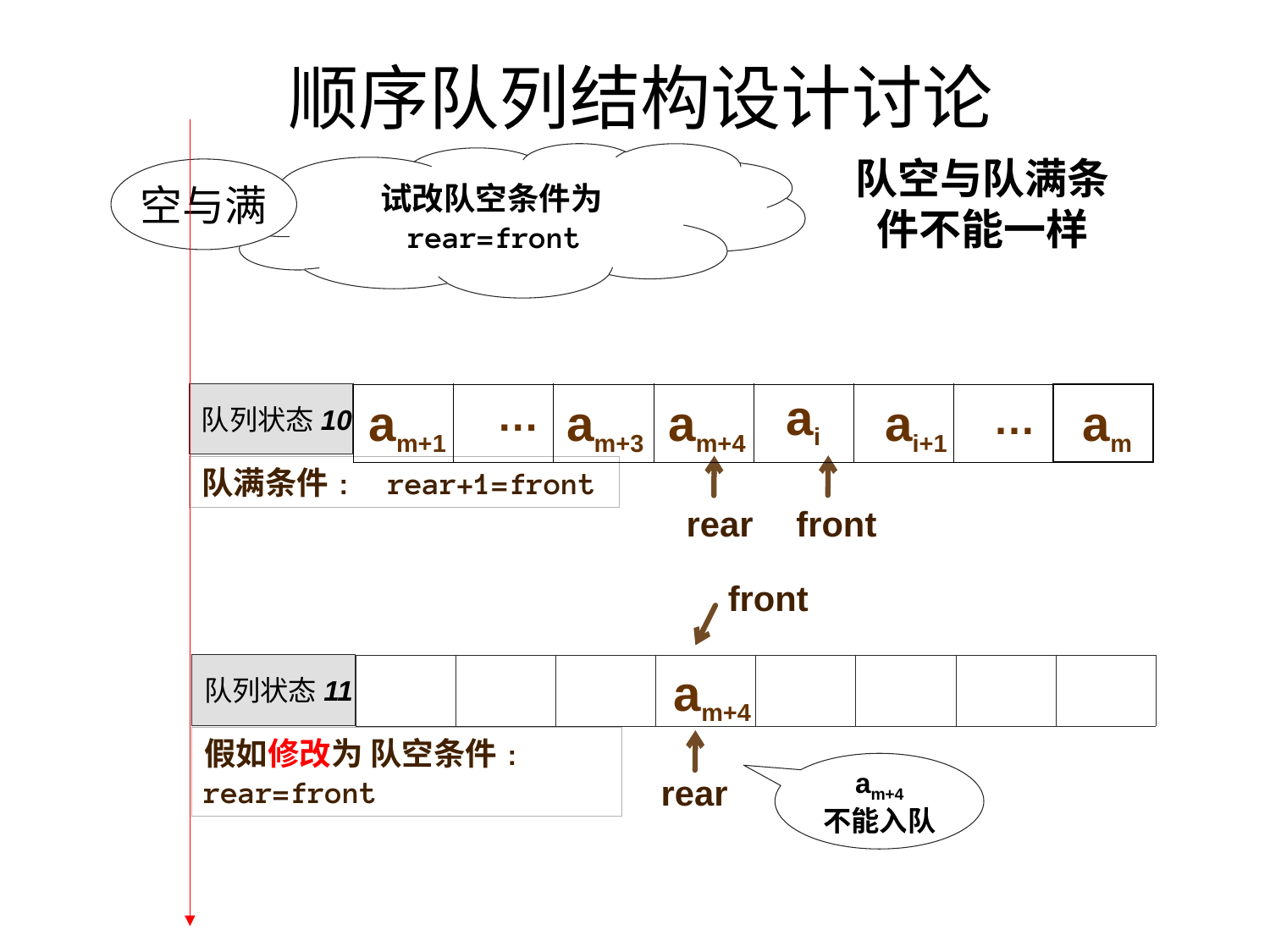

顺序队列结构设计讨论
试改队空条件为  rear=front
空与满
队空与队满条件不能一样

…
队列状态10
|  |  |  |  | ai |  |  |  |
| --- | --- | --- | --- | --- | --- | --- | --- |
am+1
am+3
am+4
ai+1
…
am

队满条件:  rear+1=front
rear
front
front

队列状态11
|  |  |  |  |  |  |  |  |
| --- | --- | --- | --- | --- | --- | --- | --- |
am+4
假如修改为 队空条件:  rear=front

am+4
不能入队
rear